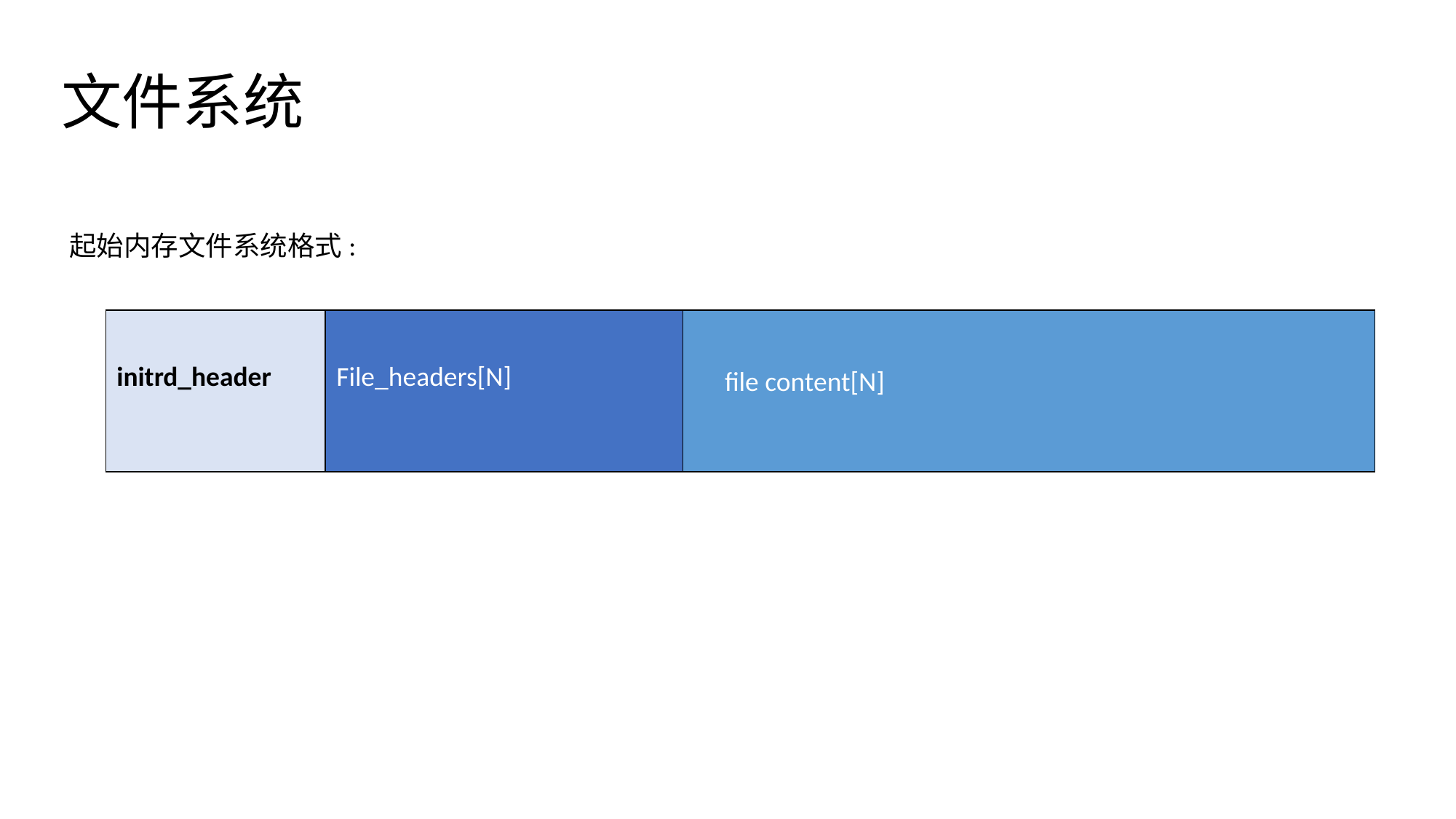

文件系统
起始内存文件系统格式:
| initrd\_header | File\_headers[N] | file content[N] |
| --- | --- | --- |